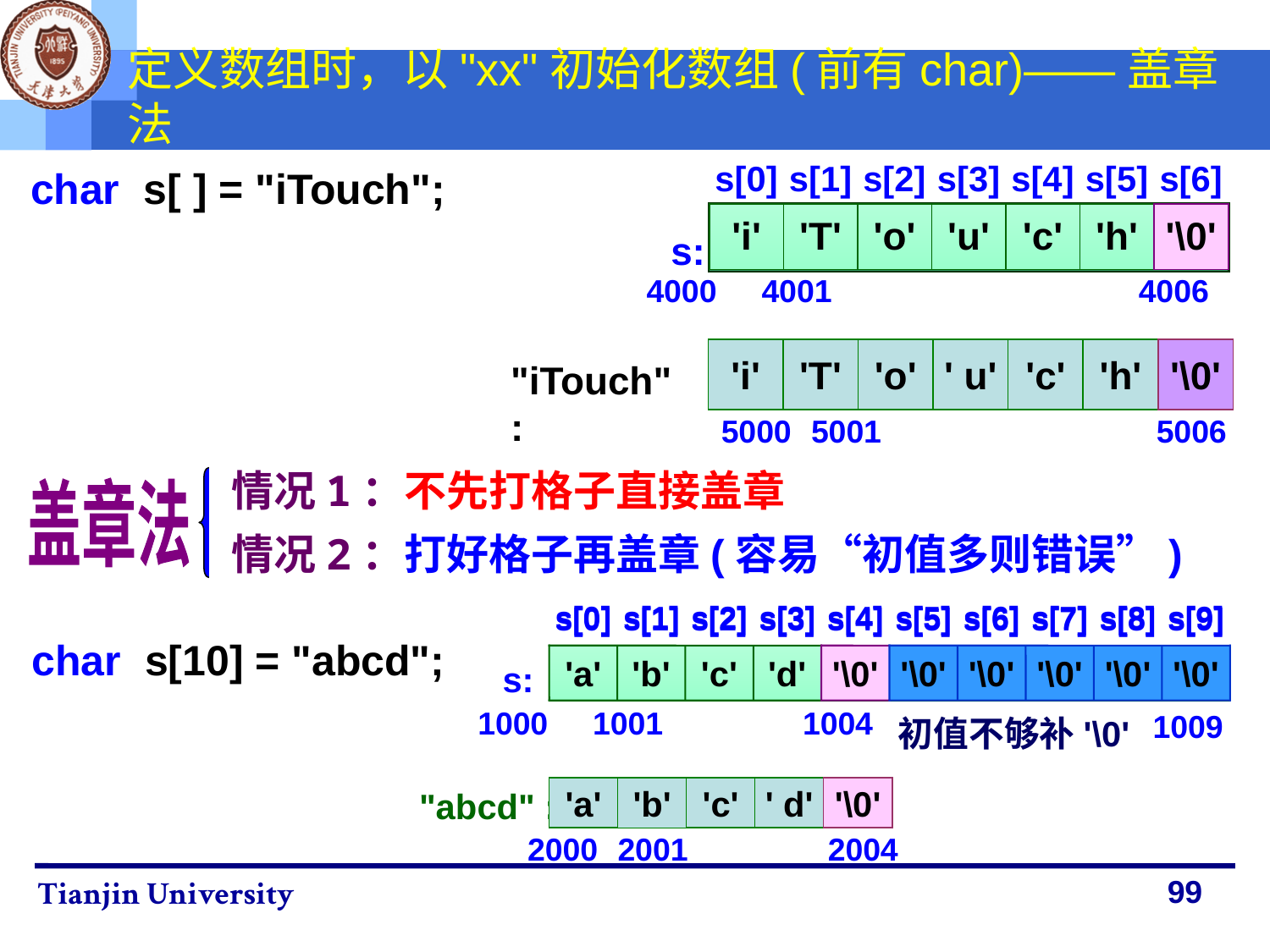

# 定义数组时，以"xx"初始化数组(前有char)——盖章法
| s[0] | s[1] | s[2] | s[3] | s[4] | s[5] | s[6] |
| --- | --- | --- | --- | --- | --- | --- |
| 'i' | 'T' | 'o' | 'u' | 'c' | 'h' | '\0' |
char  s[ ] = "iTouch";

s:
4000
4001
4006
'i'
'T'
'o'
'u'
'c'
'h'
'\0'
'i'
'T'
'o'
' u'
'c'
'h'
'\0'
"iTouch" :
5000
5001
5006
情况1：不先打格子直接盖章

盖章法
情况2：打好格子再盖章(容易“初值多则错误”)
char  s[10] = "abcd";
s[0]

s[1]

s[2]

s[3]

s[4]

s[5]
s[6]
s[7]
s[8]
s[9]

'a'

'b'

'c'

'd'

'\0'

'\0'

'\0'

'\0'

'\0'

'\0'

| s[0] | s[1] | s[2] | s[3] | s[4] | s[5] | s[6] | s[7] | s[8] | s[9] |
| --- | --- | --- | --- | --- | --- | --- | --- | --- | --- |
|  |  |  |  |  |  |  |  |  |  |
s:
1000
1001
1004
1009
初值不够补'\0'
'a'
'c'
' d'
'\0'
'b'
'a'
'c'
' d'
'\0'
'b'
'a'
'c'
' d'
'\0'
'b'
"abcd" :
2000
2001
2004